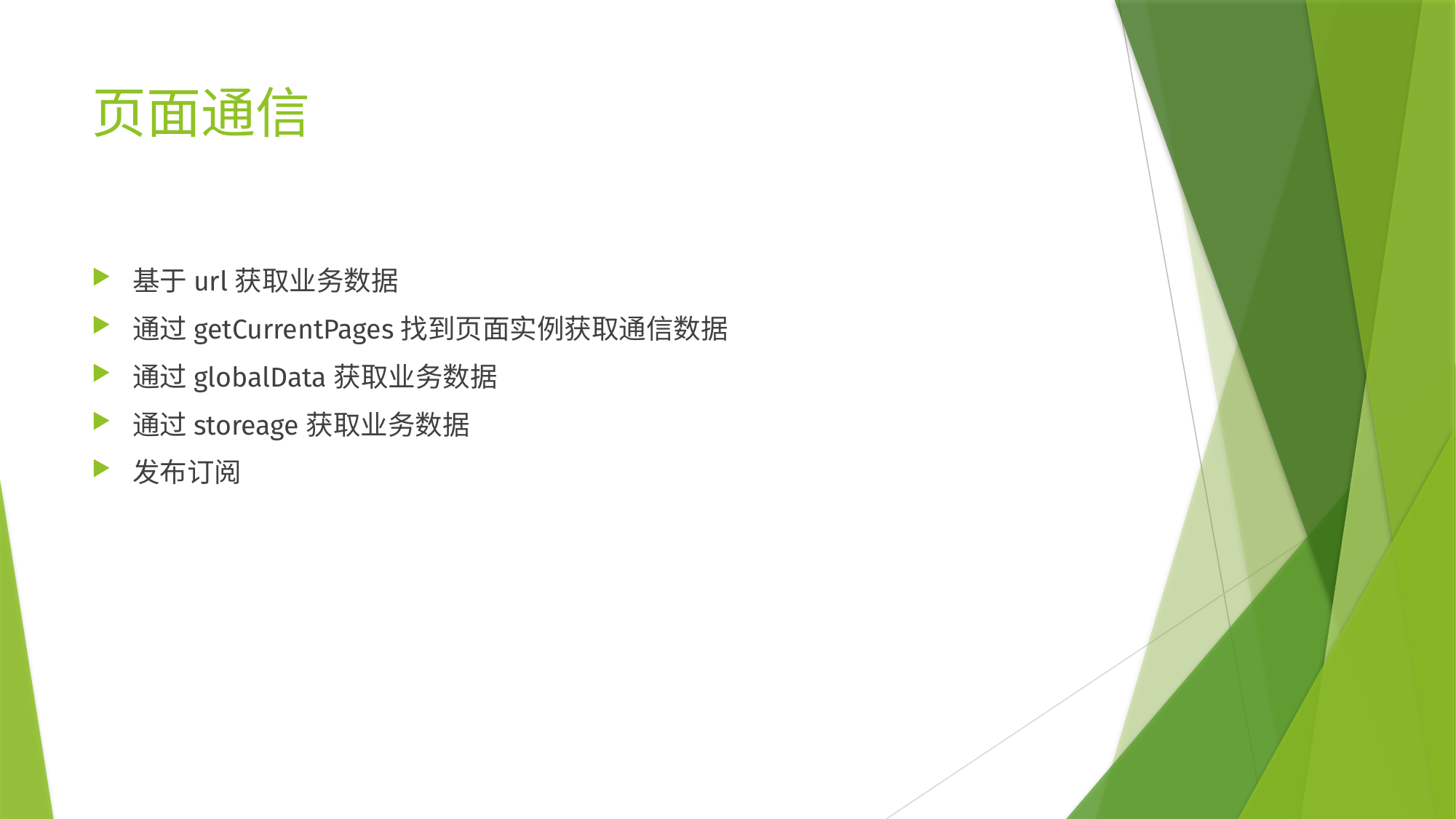

# 页面通信
基于url获取业务数据
通过getCurrentPages找到页面实例获取通信数据
通过globalData获取业务数据
通过storeage获取业务数据
发布订阅